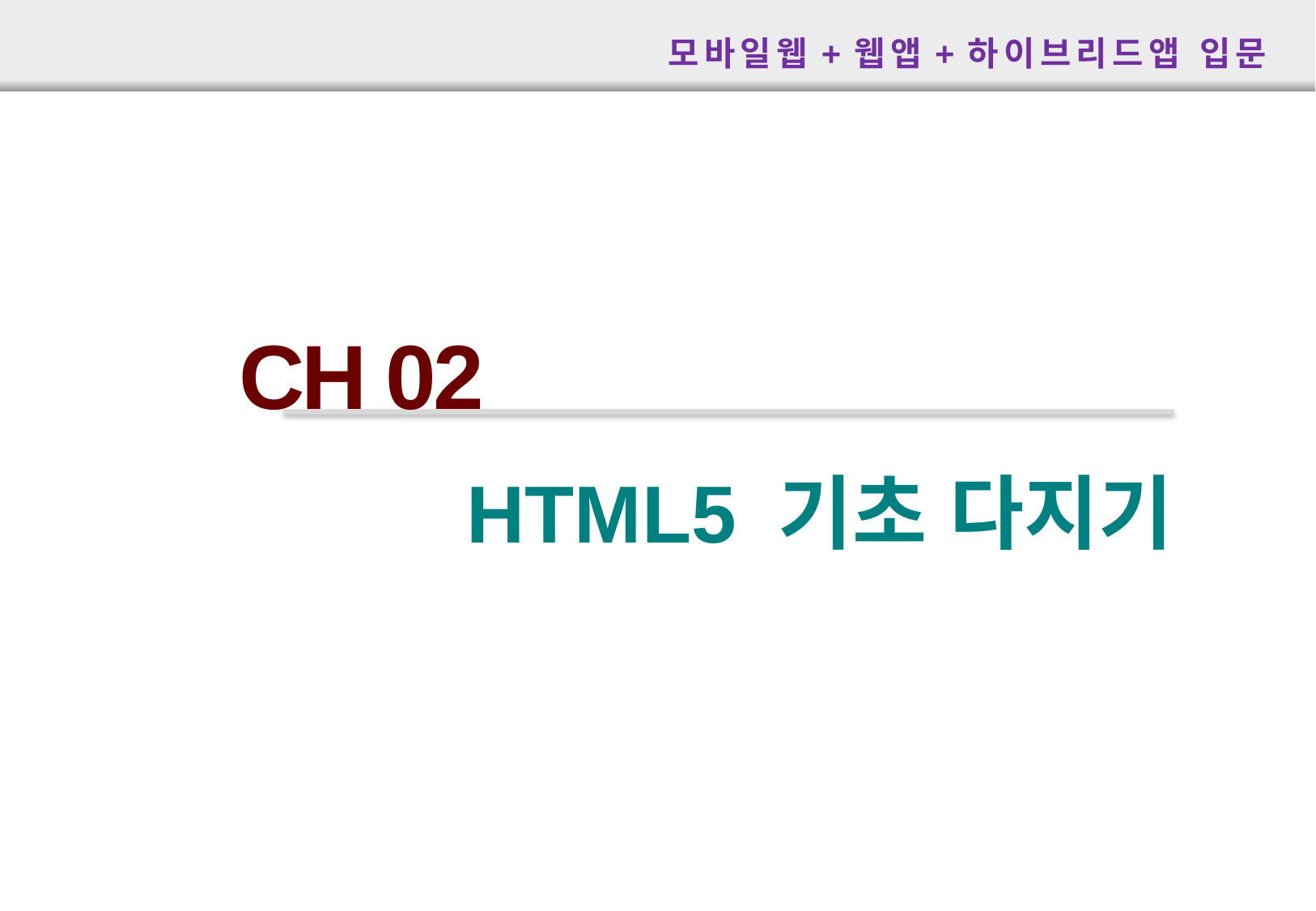

모바일웹+웹앱+하이브리드앱 입문
CH 02

HTML5 기초 다지기